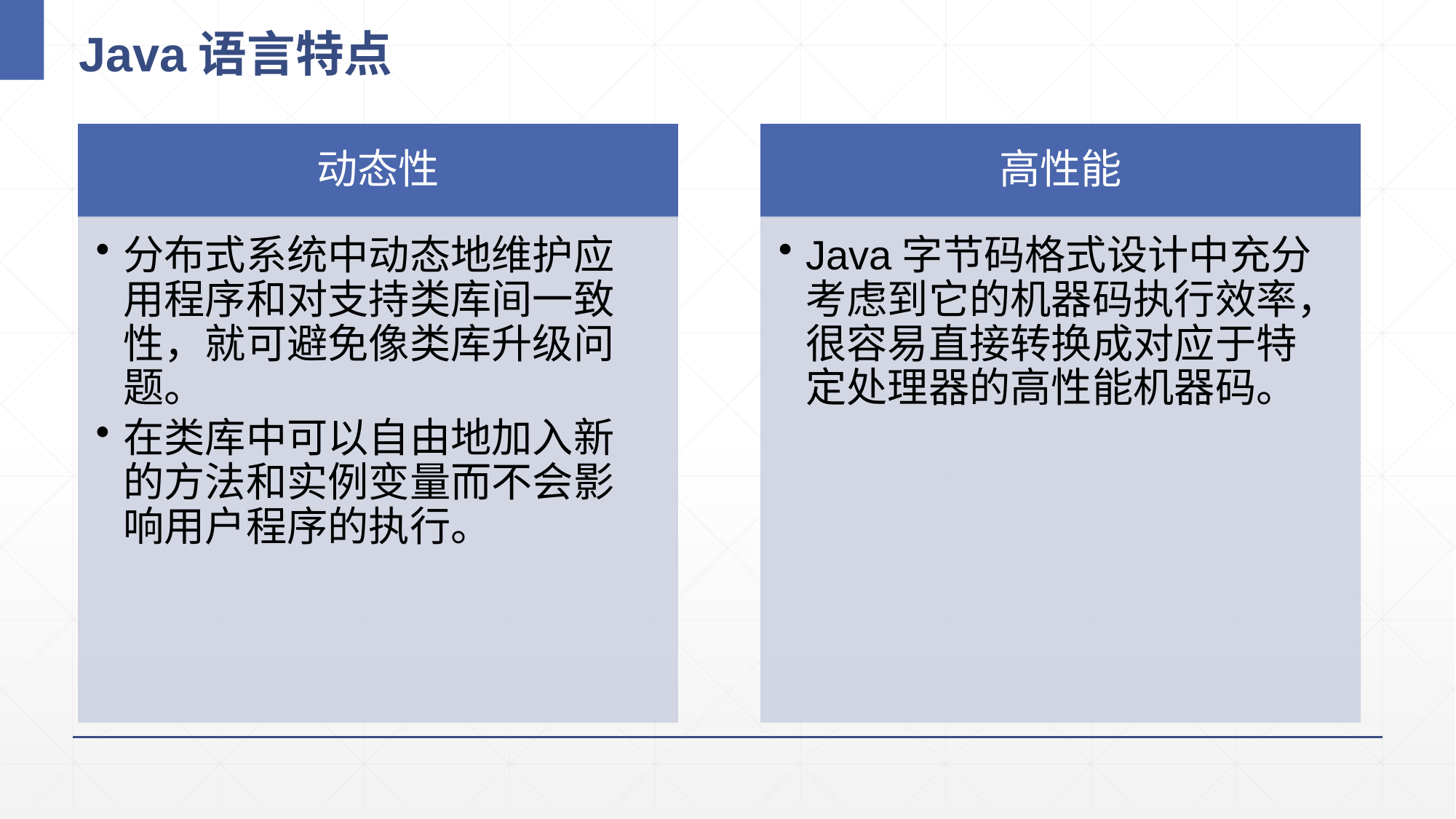

# Java语言特点
动态性
分布式系统中动态地维护应用程序和对支持类库间一致性，就可避免像类库升级问题。
在类库中可以自由地加入新的方法和实例变量而不会影响用户程序的执行。
高性能
Java字节码格式设计中充分考虑到它的机器码执行效率，很容易直接转换成对应于特定处理器的高性能机器码。